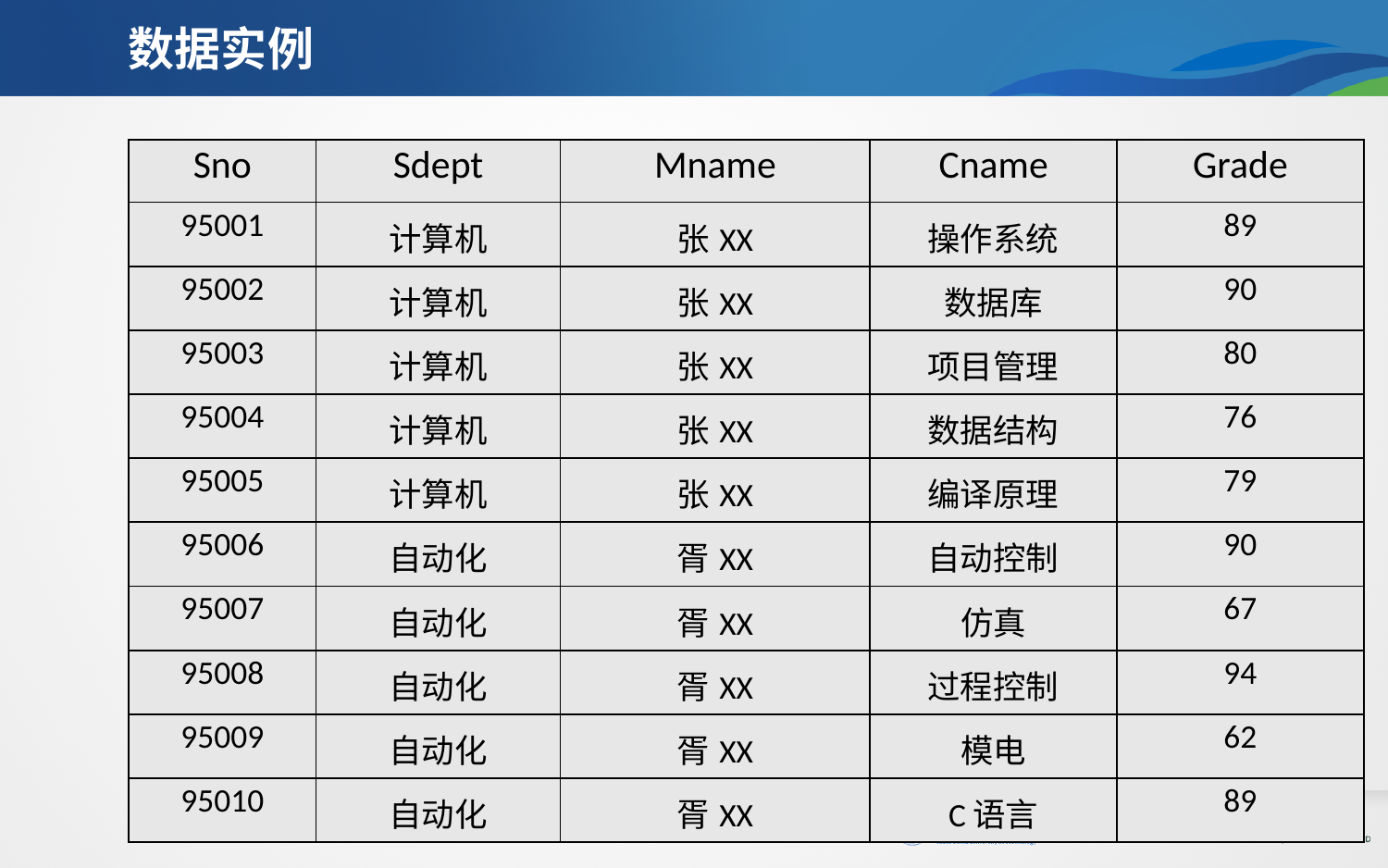

# 数据实例
| Sno | Sdept | Mname | Cname | Grade |
| --- | --- | --- | --- | --- |
| 95001 | 计算机 | 张XX | 操作系统 | 89 |
| 95002 | 计算机 | 张XX | 数据库 | 90 |
| 95003 | 计算机 | 张XX | 项目管理 | 80 |
| 95004 | 计算机 | 张XX | 数据结构 | 76 |
| 95005 | 计算机 | 张XX | 编译原理 | 79 |
| 95006 | 自动化 | 胥XX | 自动控制 | 90 |
| 95007 | 自动化 | 胥XX | 仿真 | 67 |
| 95008 | 自动化 | 胥XX | 过程控制 | 94 |
| 95009 | 自动化 | 胥XX | 模电 | 62 |
| 95010 | 自动化 | 胥XX | C语言 | 89 |